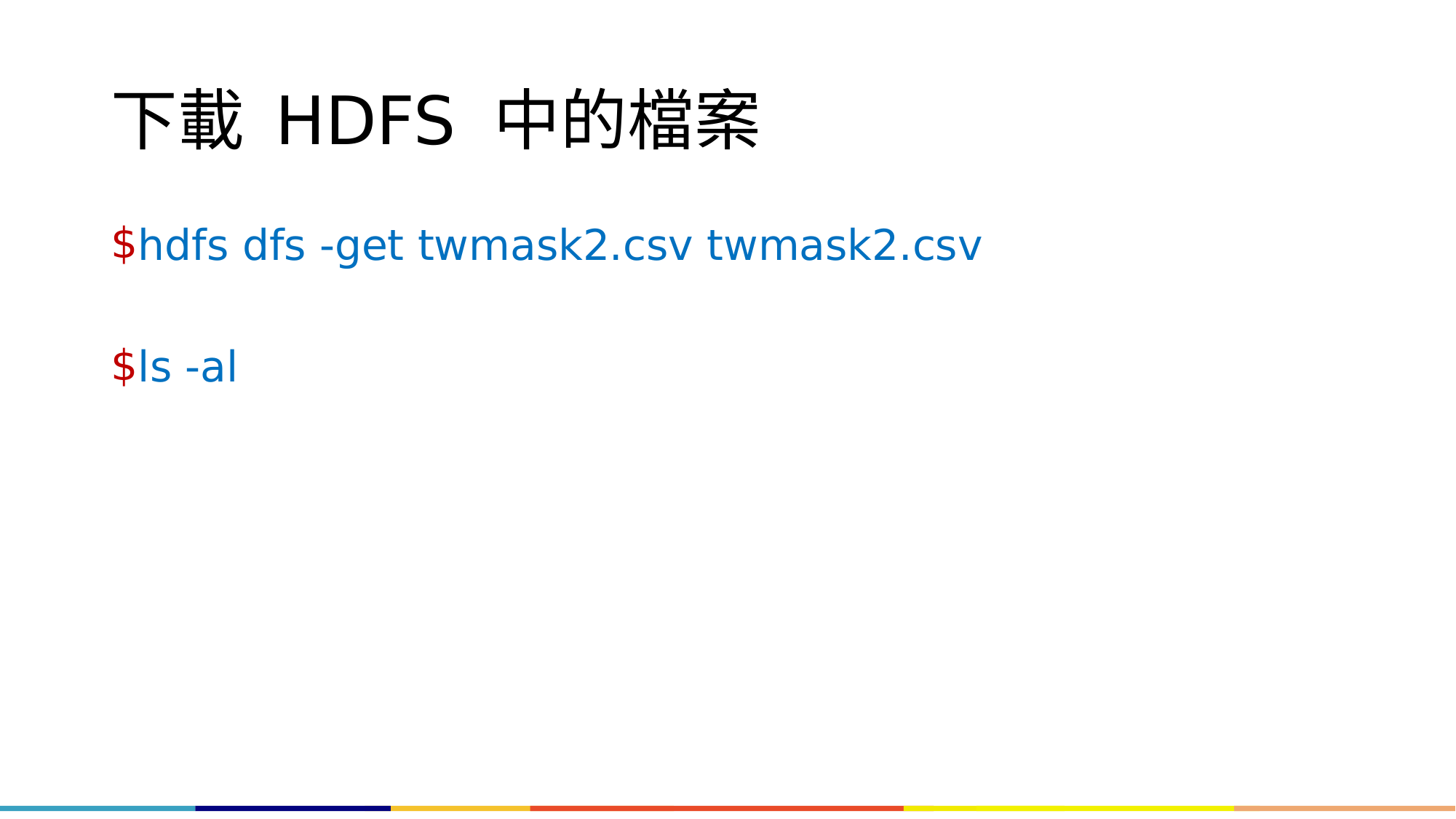

# 下載 HDFS 中的檔案
hdfs dfs -get twmask2.csv twmask2.csv

ls -al